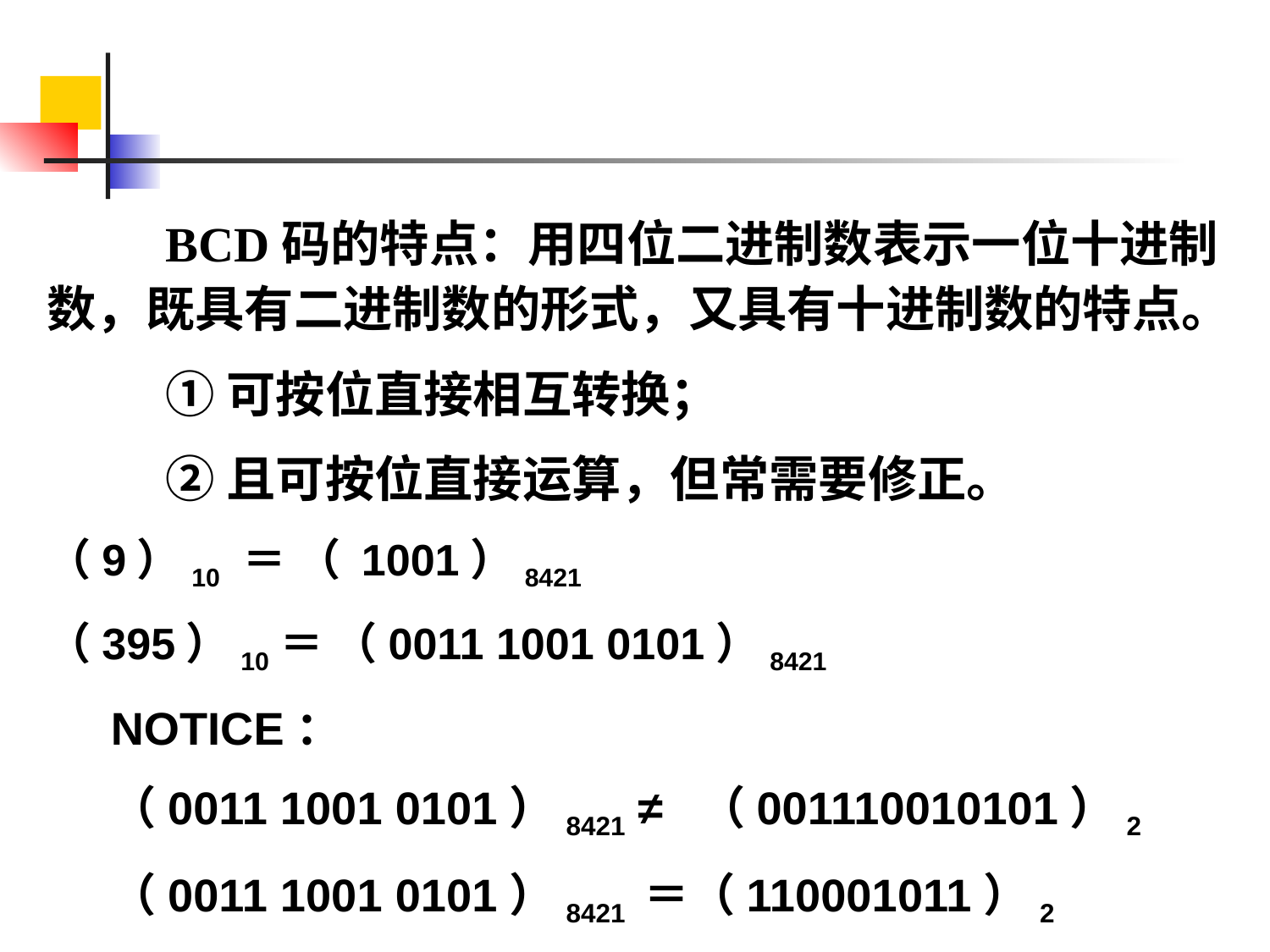

BCD码的特点：用四位二进制数表示一位十进制数，既具有二进制数的形式，又具有十进制数的特点。
	①可按位直接相互转换；
	②且可按位直接运算，但常需要修正。
（9）10 ＝ （ 1001）8421
（395）10＝ （0011 1001 0101）8421
NOTICE：
（0011 1001 0101）8421 ≠  （001110010101）2
（0011 1001 0101）8421 ＝（110001011）2